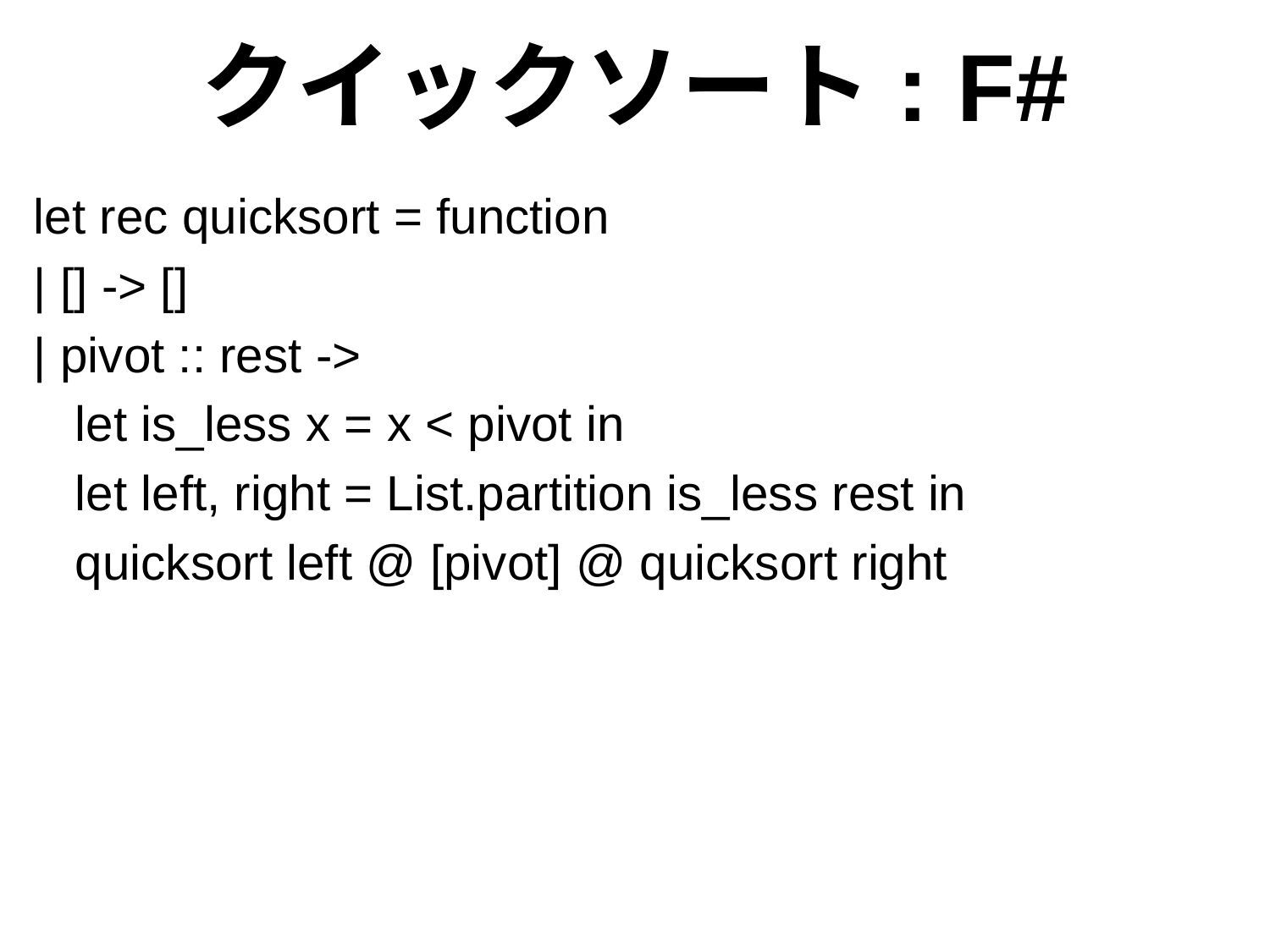

# クイックソート: F#
let rec quicksort = function
| [] -> []
| pivot :: rest ->
   let is_less x = x < pivot in
   let left, right = List.partition is_less rest in
   quicksort left @ [pivot] @ quicksort right